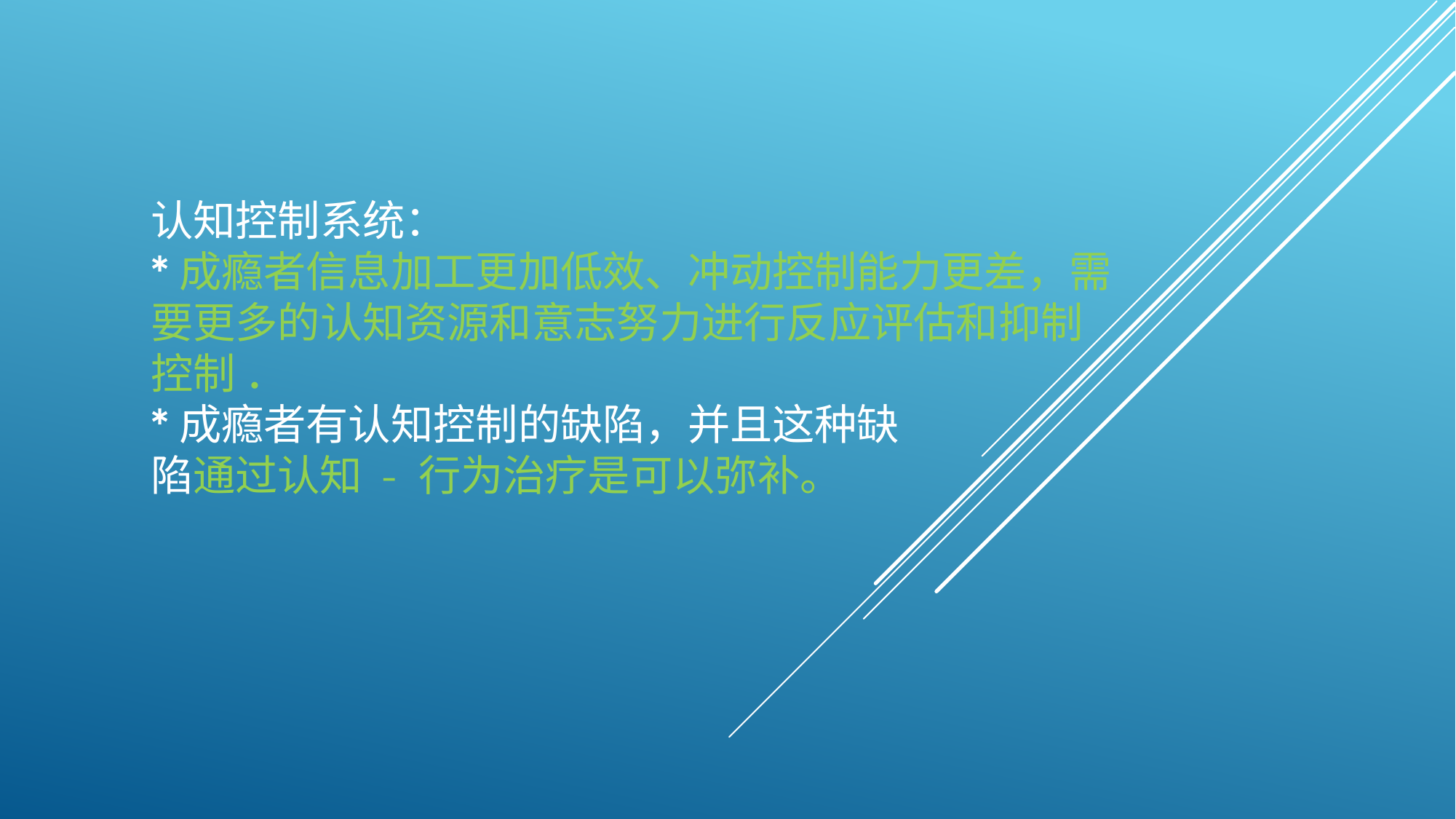

认知控制系统：
*成瘾者信息加工更加低效、冲动控制能力更差，需
要更多的认知资源和意志努力进行反应评估和抑制
控制 ．
*成瘾者有认知控制的缺陷，并且这种缺
陷通过认知 - 行为治疗是可以弥补。